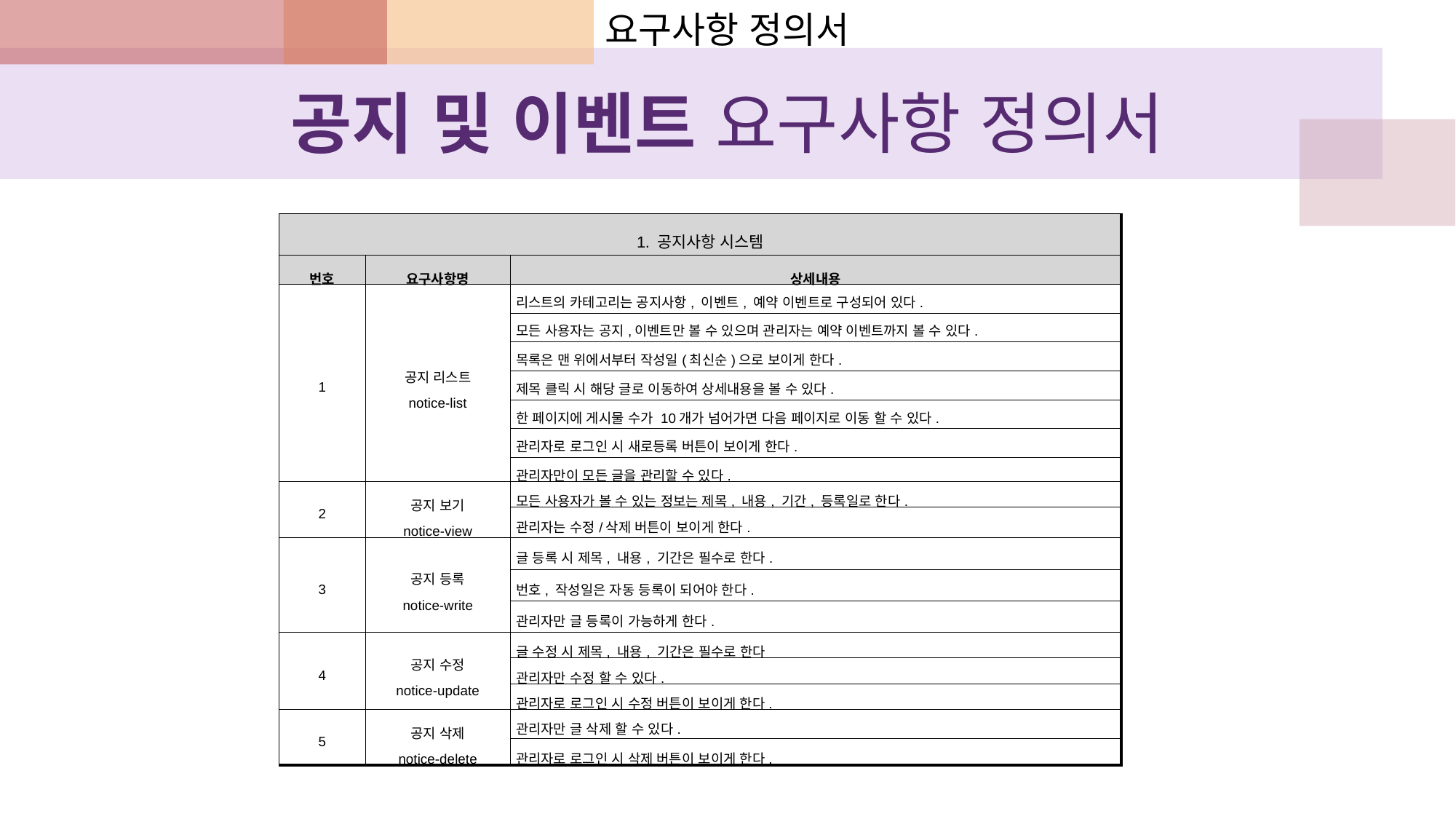

요구사항 정의서

# 공지 및 이벤트 요구사항 정의서

| 1. 공지사항 시스템 |  |  |
| --- | --- | --- |
| 번호 | 요구사항명 | 상세내용 |
| 1 | 공지 리스트 notice-list | 리스트의 카테고리는 공지사항, 이벤트, 예약 이벤트로 구성되어 있다. |
|  |  | 모든 사용자는 공지,이벤트만 볼 수 있으며 관리자는 예약 이벤트까지 볼 수 있다. |
|  |  | 목록은 맨 위에서부터 작성일(최신순)으로 보이게 한다. |
|  |  | 제목 클릭 시 해당 글로 이동하여 상세내용을 볼 수 있다. |
|  |  | 한 페이지에 게시물 수가 10개가 넘어가면 다음 페이지로 이동 할 수 있다. |
|  |  | 관리자로 로그인 시 새로등록 버튼이 보이게 한다. |
|  |  | 관리자만이 모든 글을 관리할 수 있다. |
| 2 | 공지 보기 notice-view | 모든 사용자가 볼 수 있는 정보는 제목, 내용, 기간, 등록일로 한다. |
|  |  | 관리자는 수정/삭제 버튼이 보이게 한다. |
| 3 | 공지 등록 notice-write | 글 등록 시 제목, 내용, 기간은 필수로 한다. |
|  |  | 번호, 작성일은 자동 등록이 되어야 한다. |
|  |  | 관리자만 글 등록이 가능하게 한다. |
| 4 | 공지 수정 notice-update | 글 수정 시 제목, 내용, 기간은 필수로 한다 |
|  |  | 관리자만 수정 할 수 있다. |
|  |  | 관리자로 로그인 시 수정 버튼이 보이게 한다. |
| 5 | 공지 삭제 notice-delete | 관리자만 글 삭제 할 수 있다. |
|  |  | 관리자로 로그인 시 삭제 버튼이 보이게 한다. |